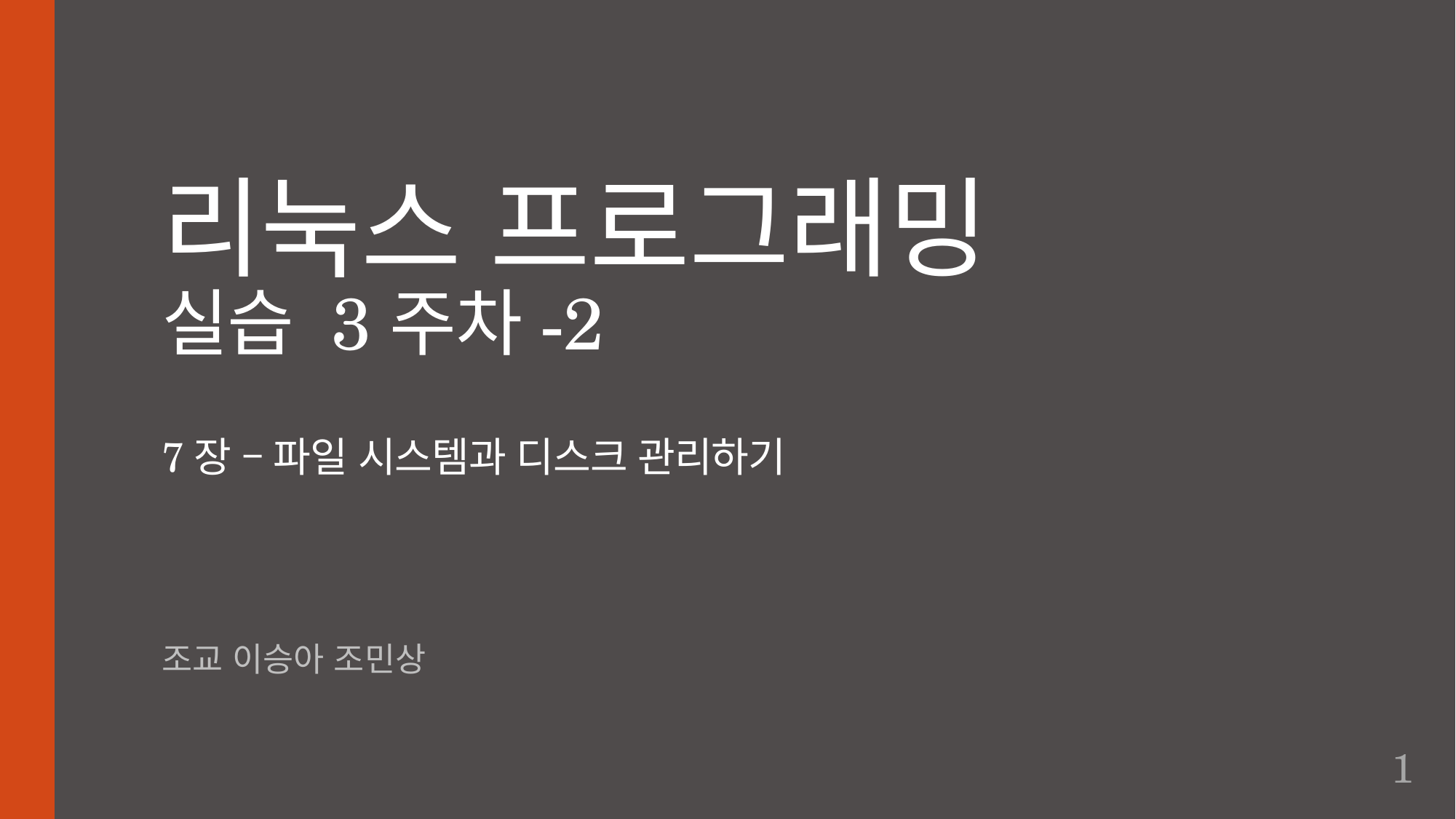

# 리눅스 프로그래밍 실습 3주차-2 7장 – 파일 시스템과 디스크 관리하기

조교 이승아 조민상
1